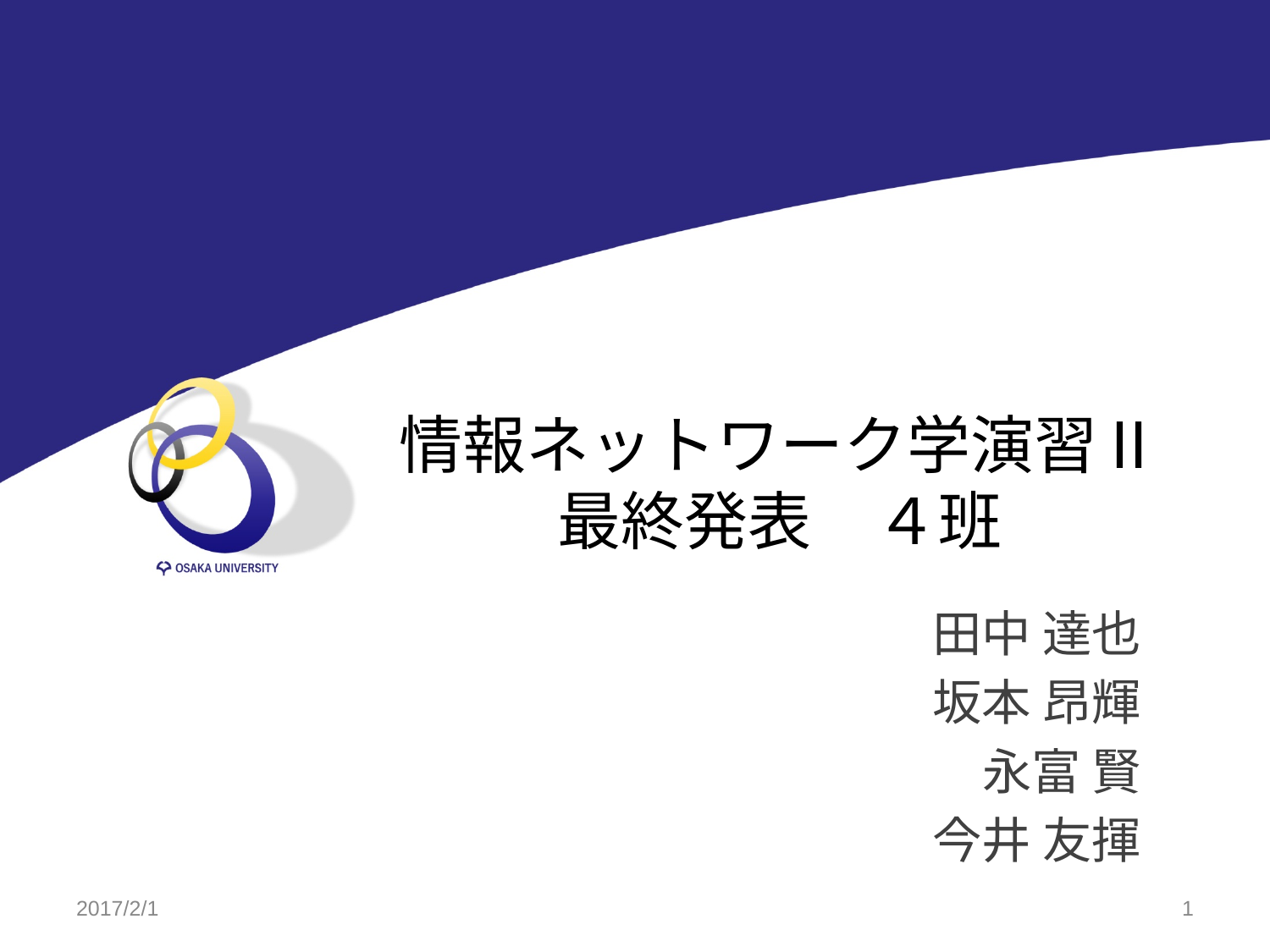

# 情報ネットワーク学演習Ⅱ 最終発表　４班
田中 達也
坂本 昂輝
永富 賢
今井 友揮
2017/2/1
1